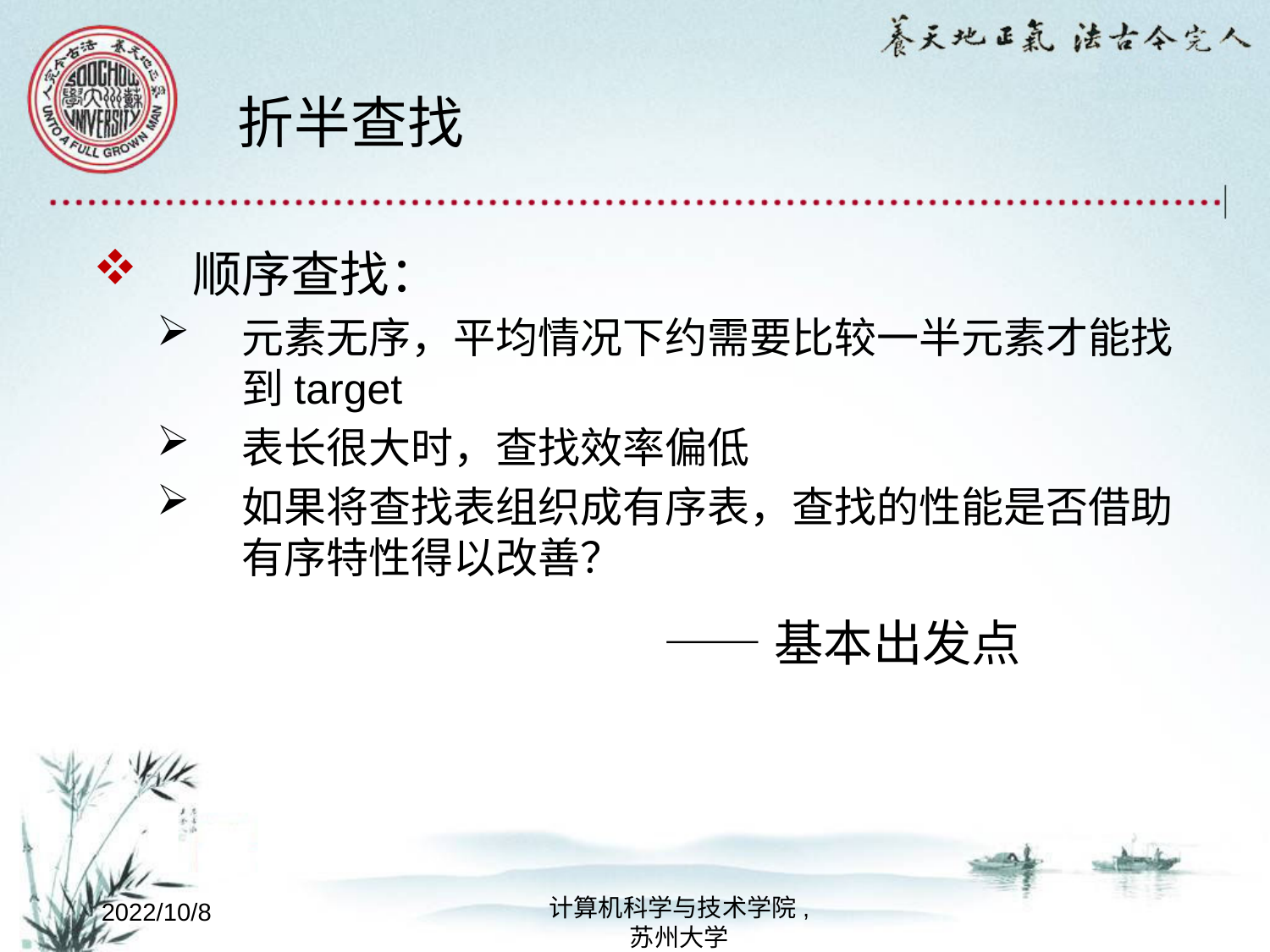

# 折半查找
顺序查找：
元素无序，平均情况下约需要比较一半元素才能找到target
表长很大时，查找效率偏低
如果将查找表组织成有序表，查找的性能是否借助有序特性得以改善？
——基本出发点
计算机科学与技术学院,
苏州大学
2022/10/8